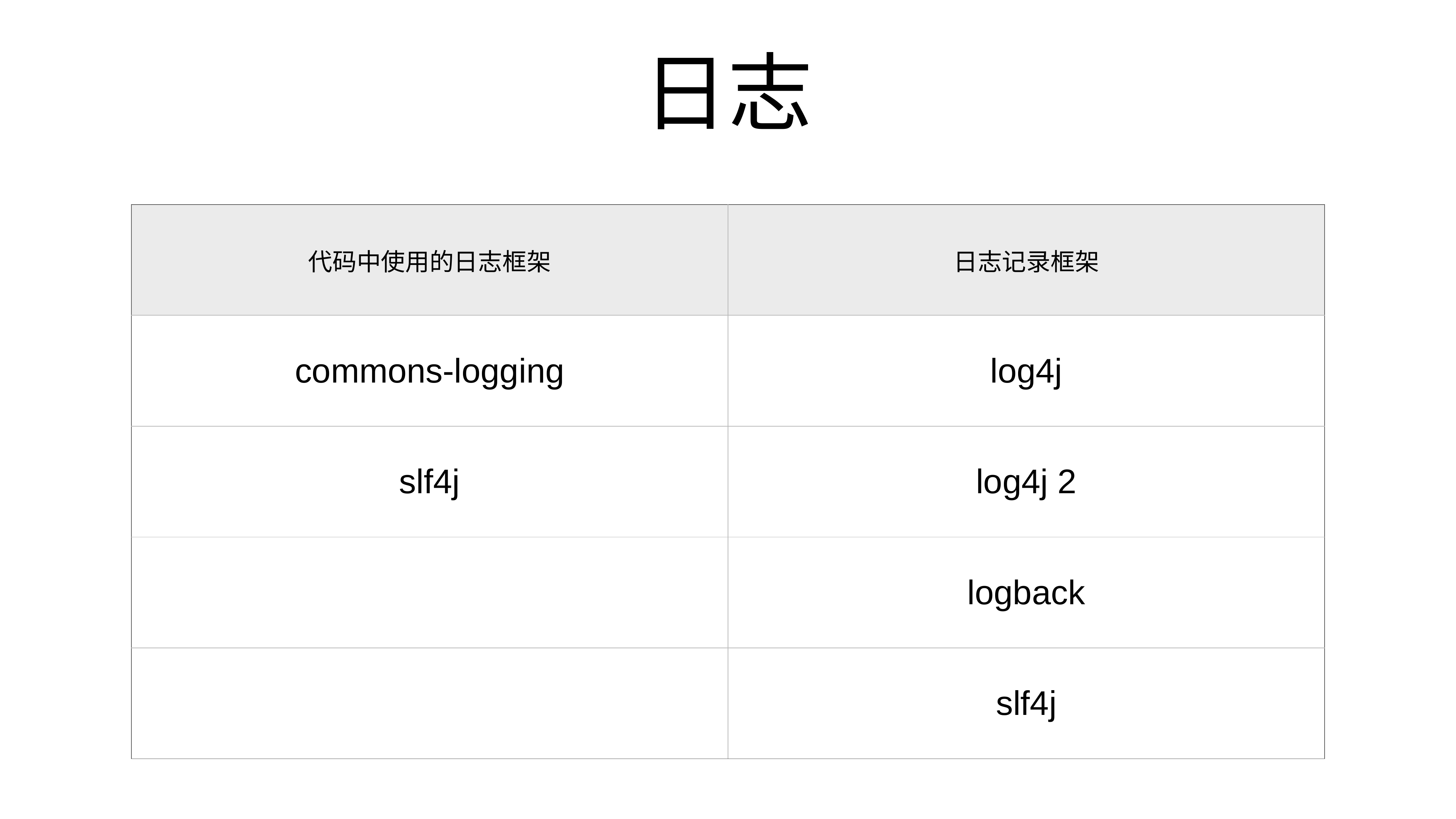

# 日志
| 代码中使用的日志框架 | 日志记录框架 |
| --- | --- |
| commons-logging | log4j |
| slf4j | log4j 2 |
|  | logback |
|  | slf4j |